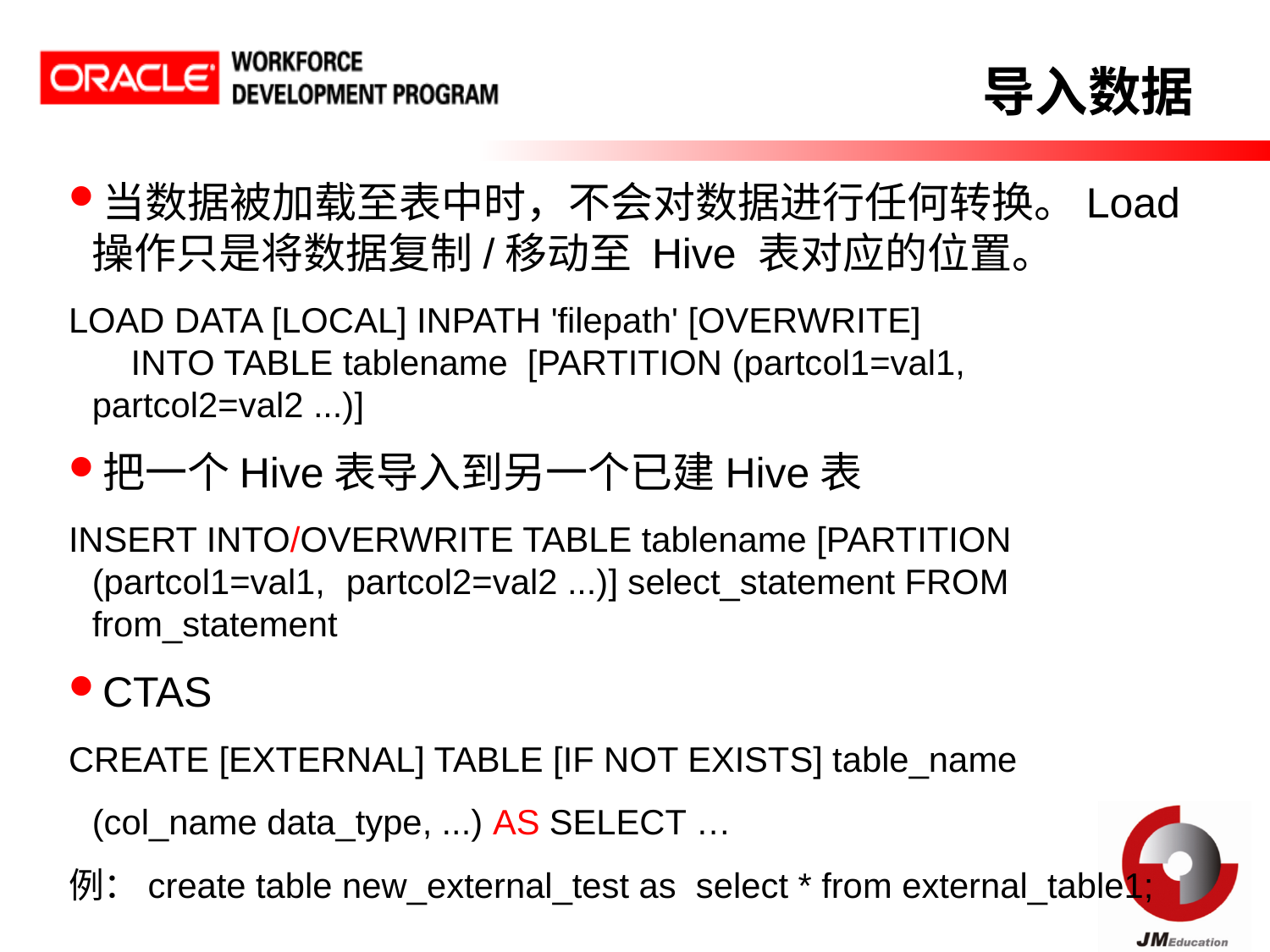

导入数据
当数据被加载至表中时，不会对数据进行任何转换。Load 操作只是将数据复制/移动至 Hive 表对应的位置。
LOAD DATA [LOCAL] INPATH 'filepath' [OVERWRITE]
    INTO TABLE tablename  [PARTITION (partcol1=val1, partcol2=val2 ...)]
把一个Hive表导入到另一个已建Hive表
INSERT INTO/OVERWRITE TABLE tablename [PARTITION (partcol1=val1, 	partcol2=val2 ...)] select_statement FROM from_statement
CTAS
CREATE [EXTERNAL] TABLE [IF NOT EXISTS] table_name
	(col_name data_type, ...) AS SELECT …
例：create table new_external_test as  select * from external_table1;